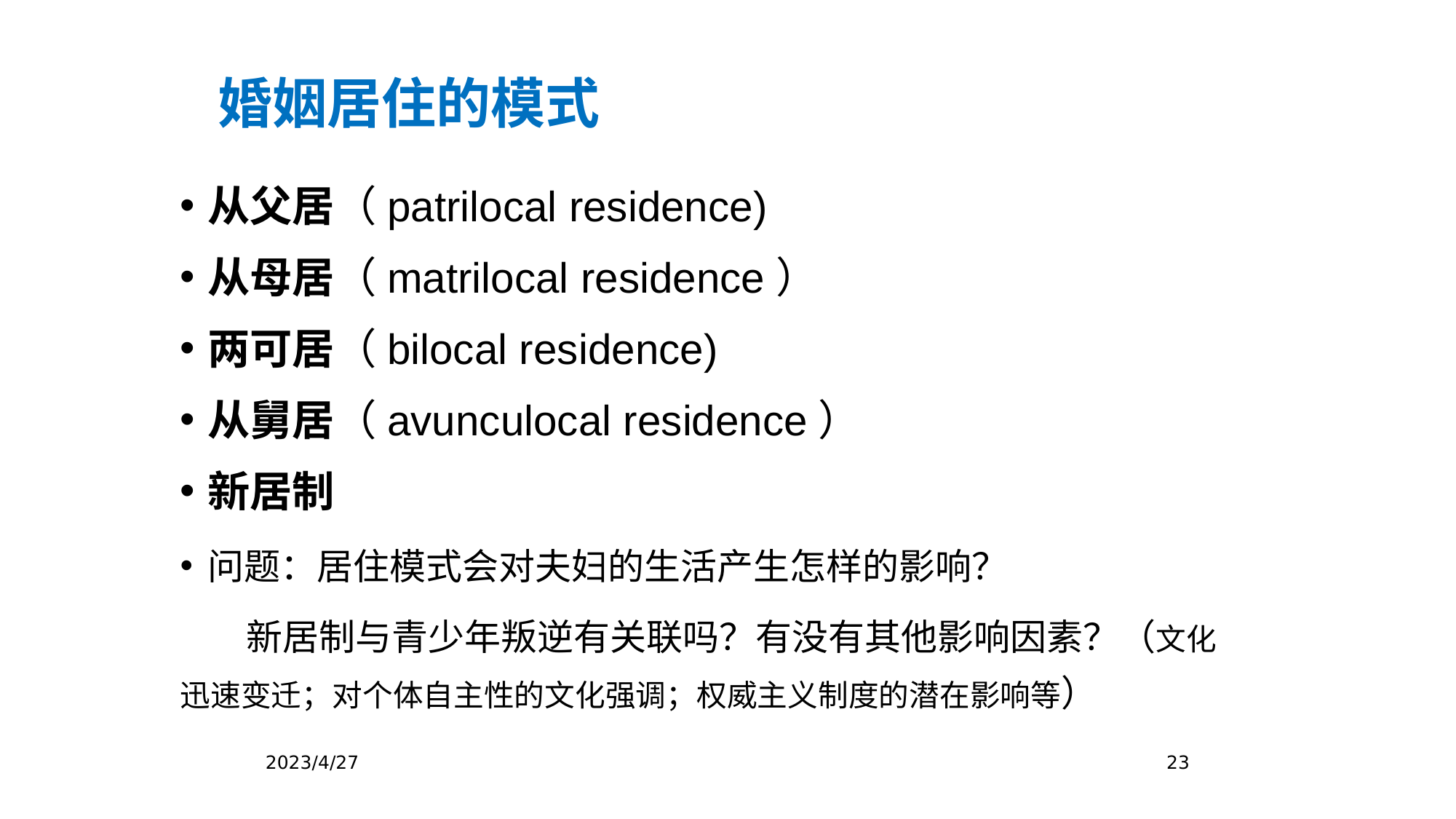

婚姻居住的模式
从父居（patrilocal residence)
从母居（matrilocal residence）
两可居（bilocal residence)
从舅居（avunculocal residence）
新居制
问题：居住模式会对夫妇的生活产生怎样的影响？
       新居制与青少年叛逆有关联吗？有没有其他影响因素？（文化迅速变迁；对个体自主性的文化强调；权威主义制度的潜在影响等）
2023/4/27
23